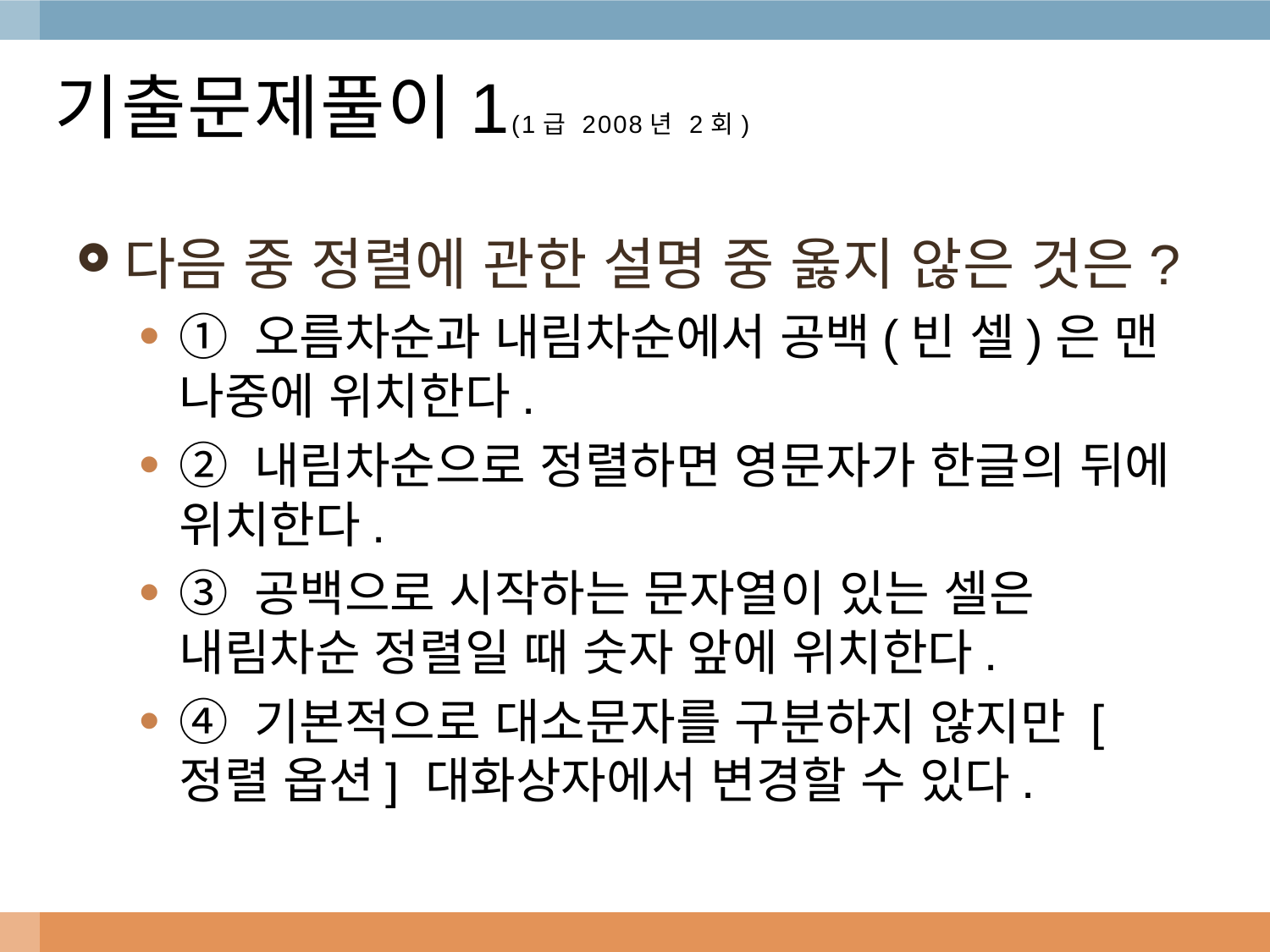

# 기출문제풀이1(1급 2008년 2회)
다음 중 정렬에 관한 설명 중 옳지 않은 것은?
① 오름차순과 내림차순에서 공백(빈 셀)은 맨 나중에 위치한다.
② 내림차순으로 정렬하면 영문자가 한글의 뒤에 위치한다.
③ 공백으로 시작하는 문자열이 있는 셀은 내림차순 정렬일 때 숫자 앞에 위치한다.
④ 기본적으로 대소문자를 구분하지 않지만 [정렬 옵션] 대화상자에서 변경할 수 있다.